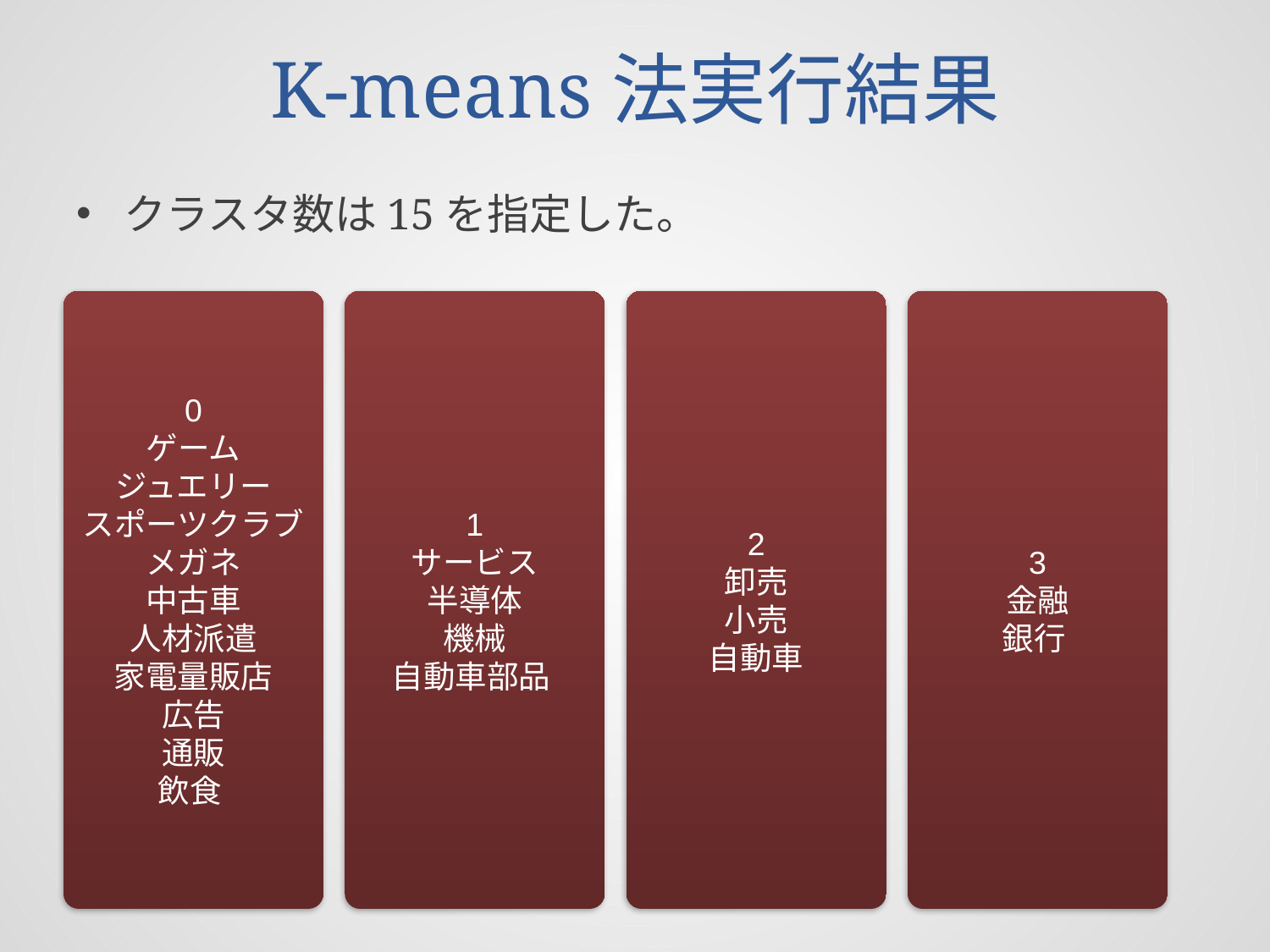

# K-means法実行結果
クラスタ数は15を指定した。
0
ゲーム
ジュエリー
スポーツクラブ
メガネ
中古車
人材派遣
家電量販店
広告
通販
飲食
1
サービス
半導体
機械
自動車部品
2
卸売
小売
自動車
3
金融
銀行